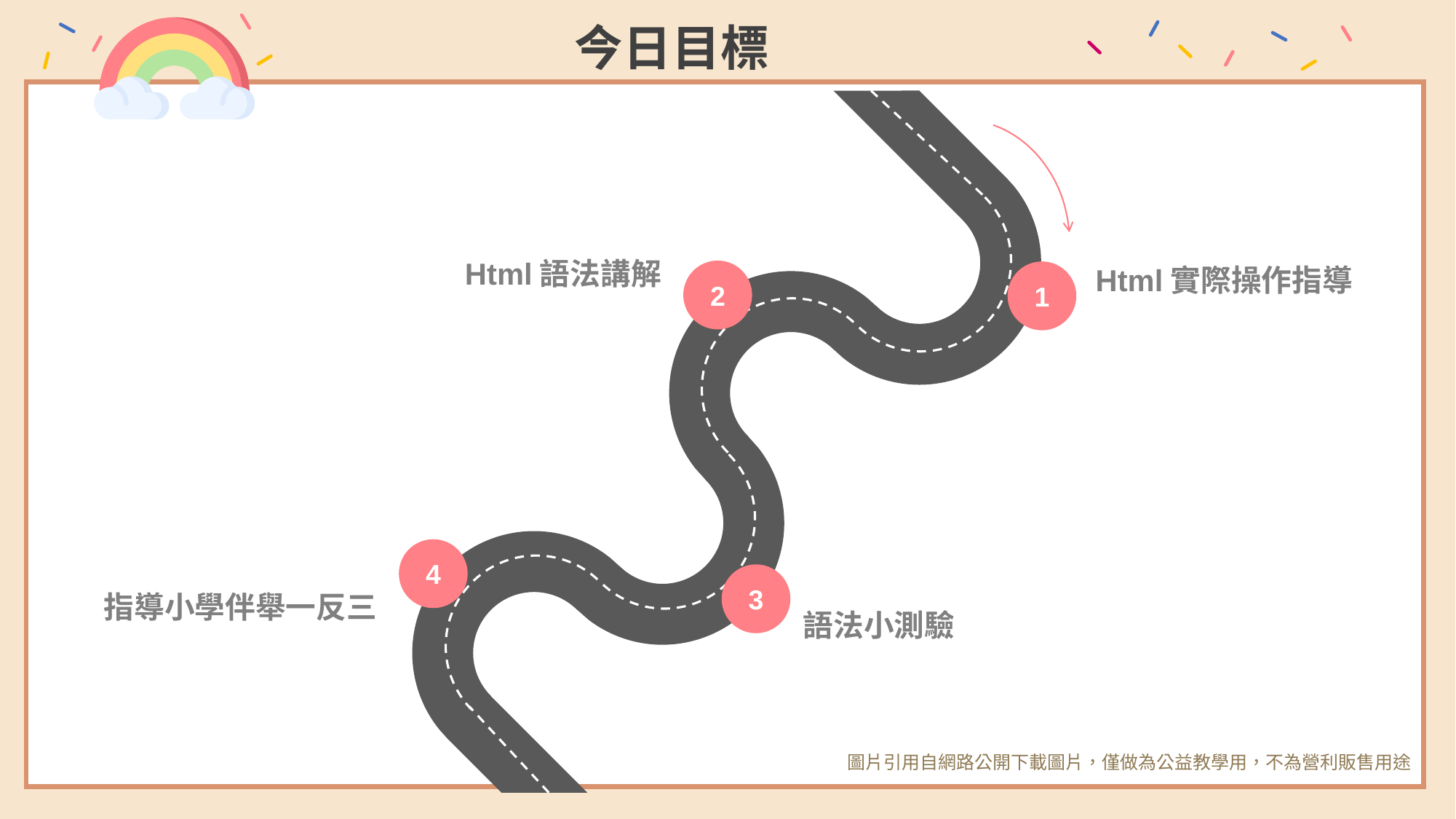

今日目標

Html語法講解
Html實際操作指導
2
1
4
指導小學伴舉一反三
3
語法小測驗
圖片引用自網路公開下載圖片，僅做為公益教學用，不為營利販售用途